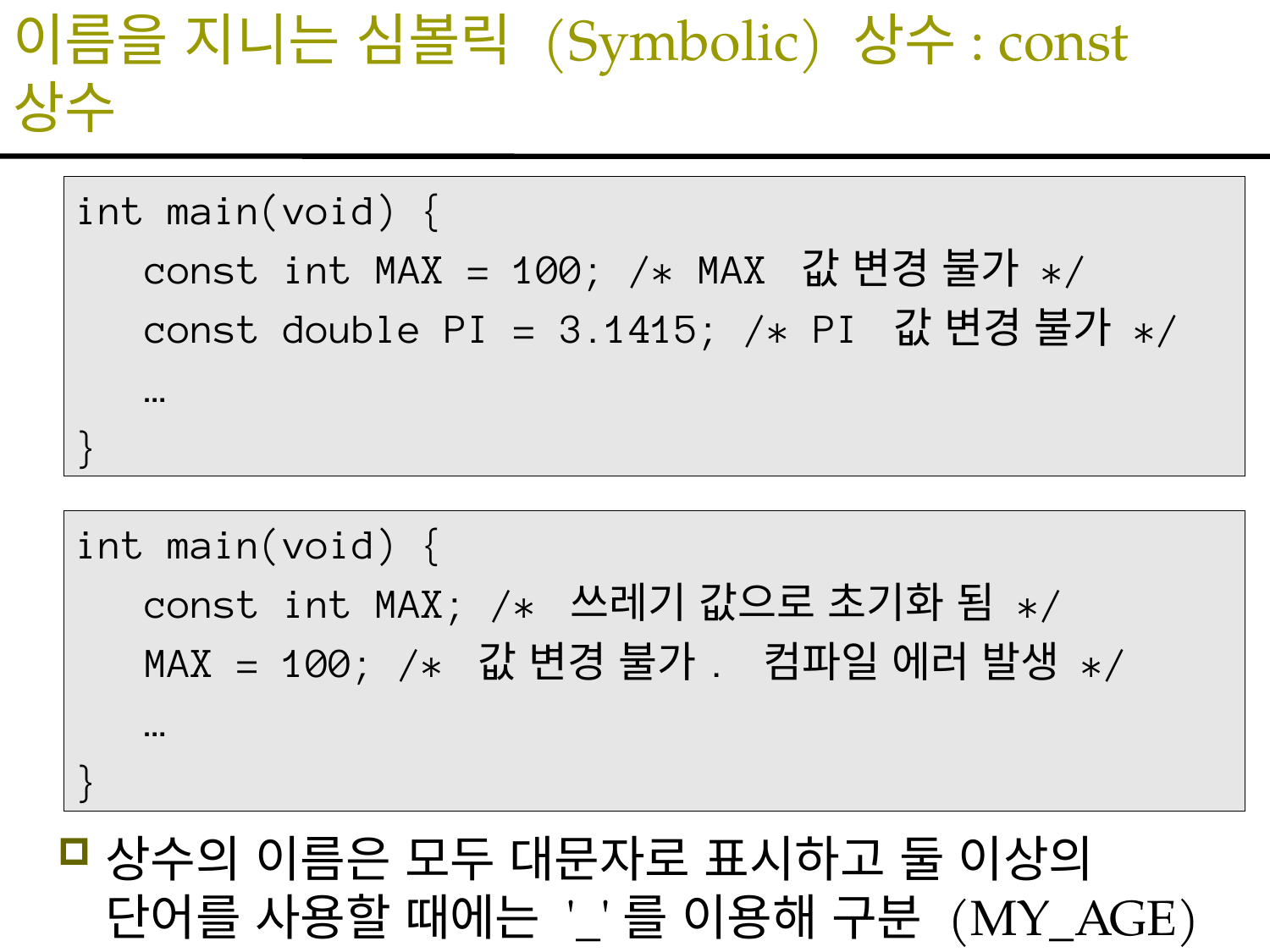

# 이름을 지니는 심볼릭 (Symbolic) 상수: const 상수
int main(void) {
   const int MAX = 100; /* MAX 값 변경 불가 */
   const double PI = 3.1415; /* PI 값 변경 불가 */
   …
}
int main(void) {
   const int MAX; /* 쓰레기 값으로 초기화 됨 */
   MAX = 100; /* 값 변경 불가. 컴파일 에러 발생 */
   …
}
상수의 이름은 모두 대문자로 표시하고 둘 이상의 단어를 사용할 때에는 '_'를 이용해 구분 (MY_AGE)